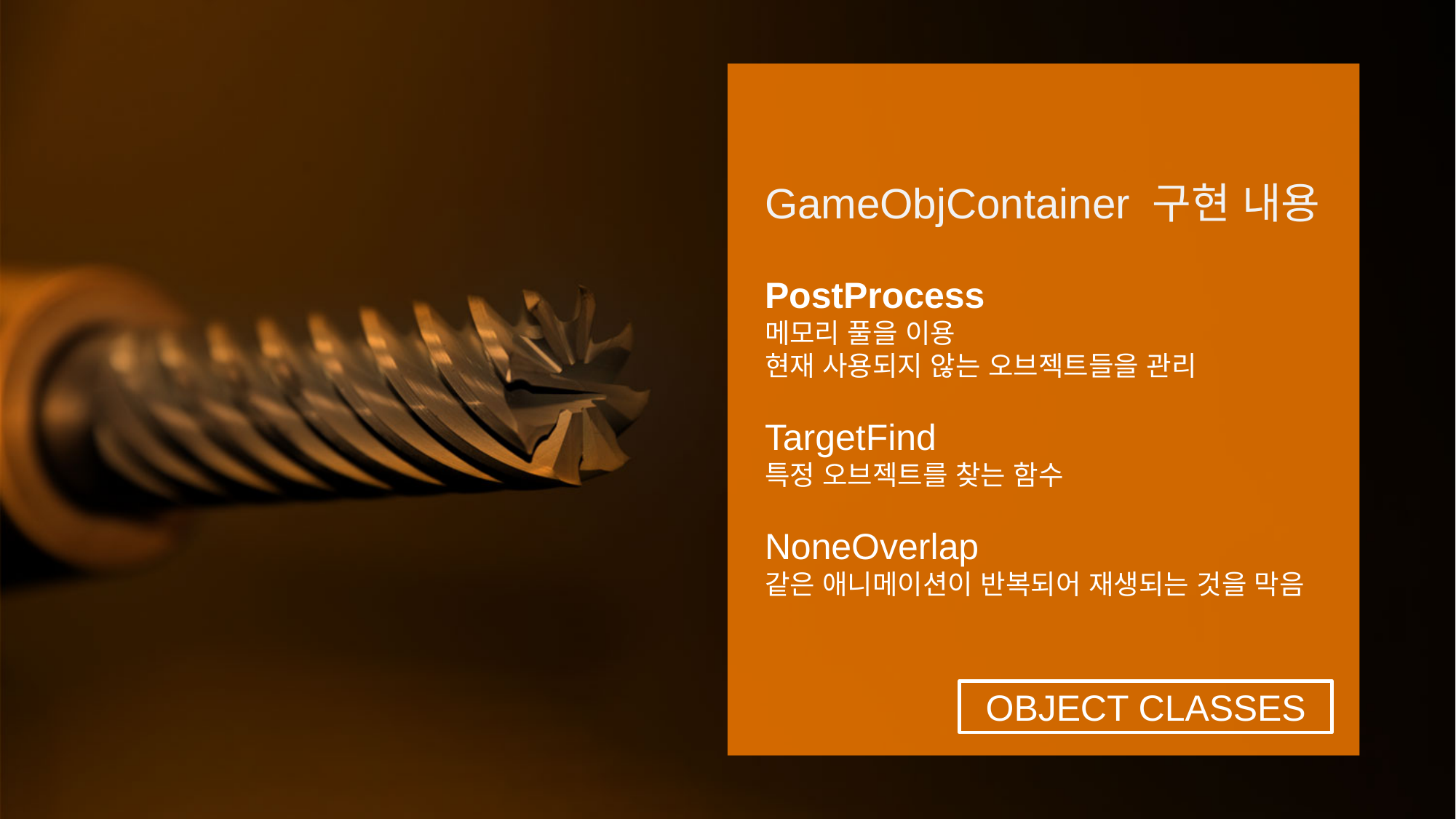

GameObjContainer 구현 내용
PostProcess
메모리 풀을 이용
현재 사용되지 않는 오브젝트들을 관리

TargetFind
특정 오브젝트를 찾는 함수

NoneOverlap
같은 애니메이션이 반복되어 재생되는 것을 막음
OBJECT CLASSES